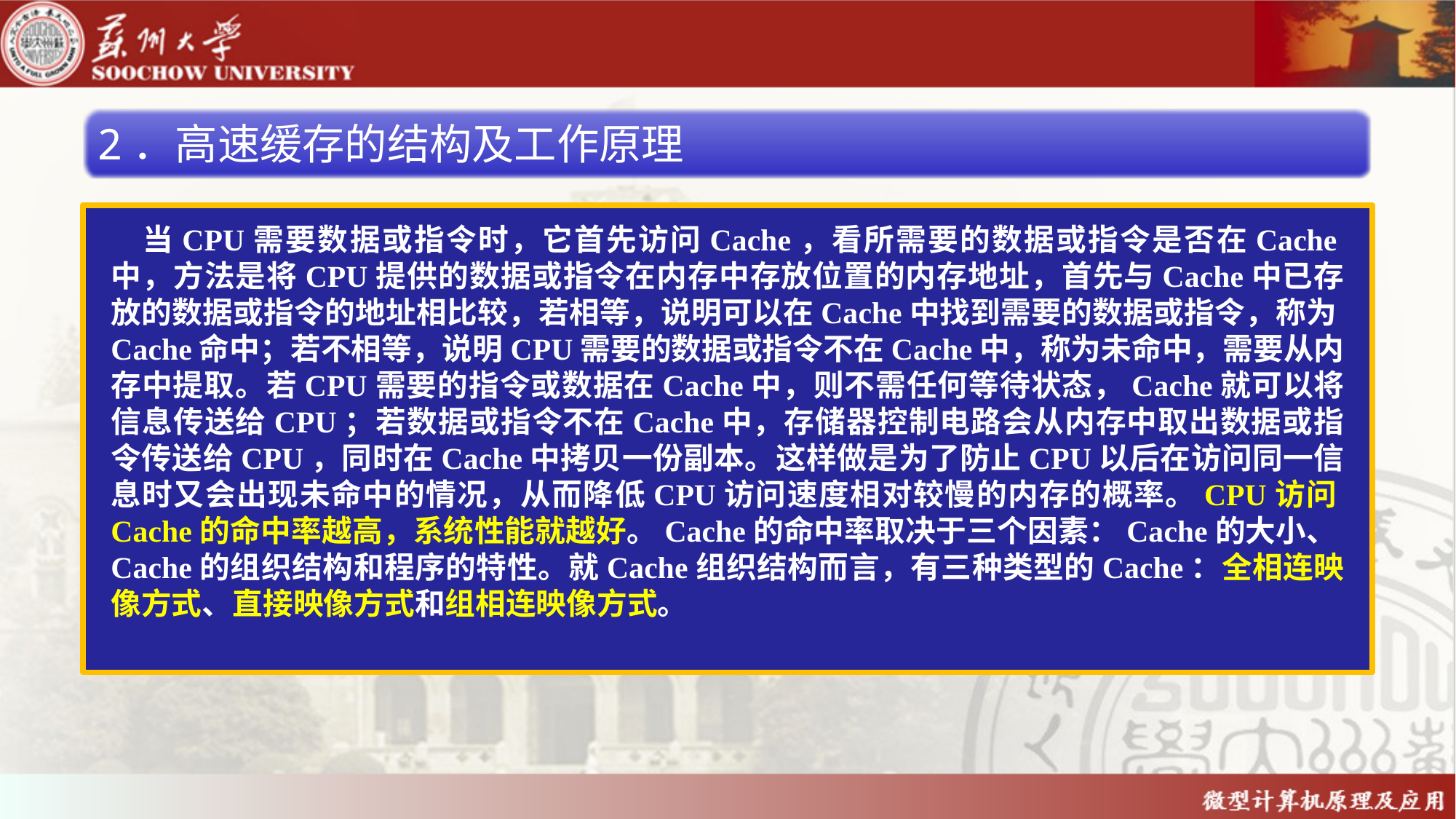

2．高速缓存的结构及工作原理
当CPU需要数据或指令时，它首先访问Cache，看所需要的数据或指令是否在Cache中，方法是将CPU提供的数据或指令在内存中存放位置的内存地址，首先与Cache中已存放的数据或指令的地址相比较，若相等，说明可以在Cache中找到需要的数据或指令，称为Cache命中；若不相等，说明CPU需要的数据或指令不在Cache中，称为未命中，需要从内存中提取。若CPU需要的指令或数据在Cache中，则不需任何等待状态，Cache就可以将信息传送给CPU；若数据或指令不在Cache中，存储器控制电路会从内存中取出数据或指令传送给CPU，同时在Cache中拷贝一份副本。这样做是为了防止CPU以后在访问同一信息时又会出现未命中的情况，从而降低CPU访问速度相对较慢的内存的概率。CPU访问Cache的命中率越高，系统性能就越好。Cache的命中率取决于三个因素：Cache的大小、Cache的组织结构和程序的特性。就Cache组织结构而言，有三种类型的Cache：全相连映像方式、直接映像方式和组相连映像方式。